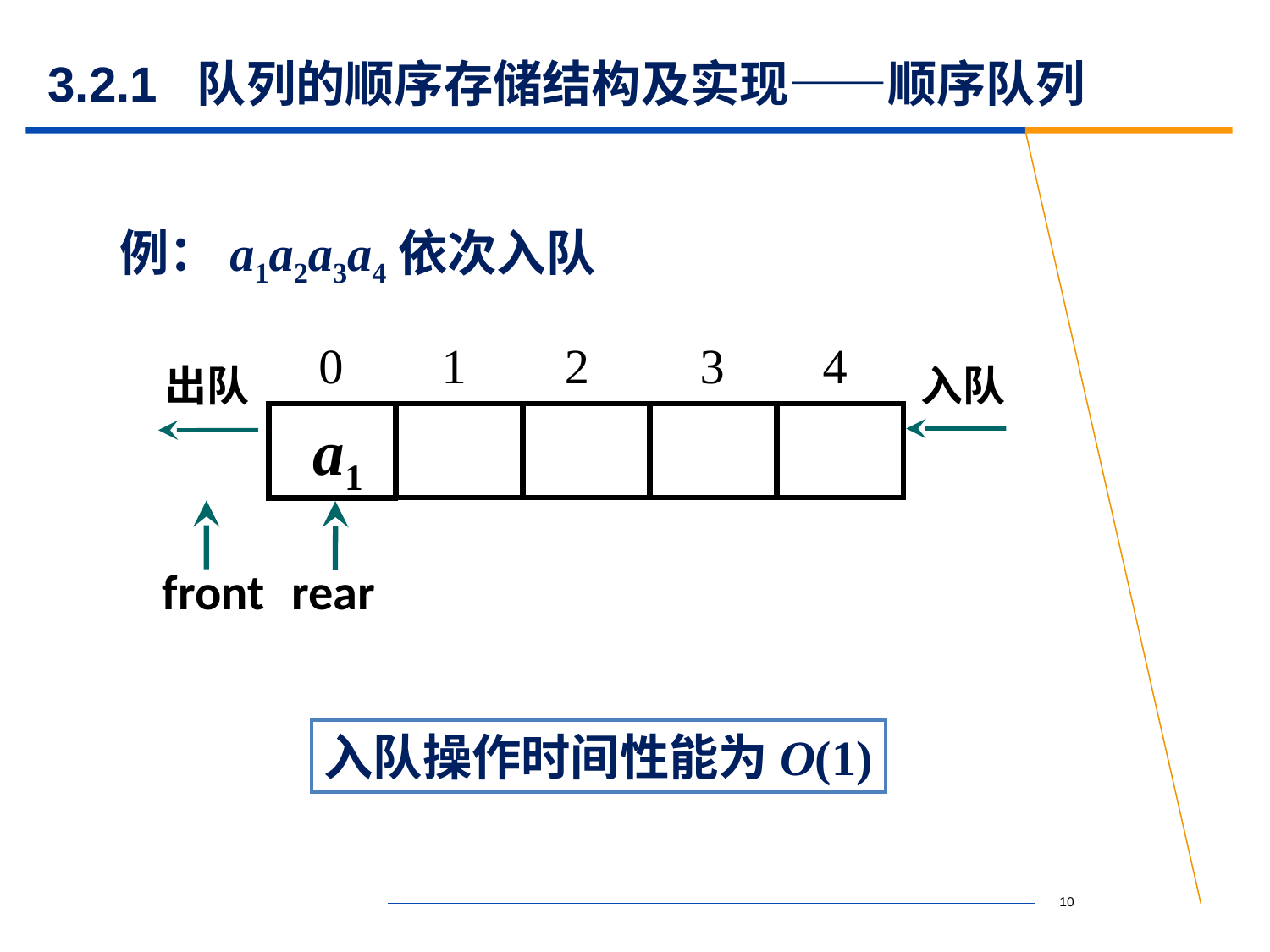

# 3.2.1  队列的顺序存储结构及实现——顺序队列
例：a1a2a3a4依次入队
0        1        2         3        4
出队
入队

a1

front rear

rear

入队操作时间性能为O(1)